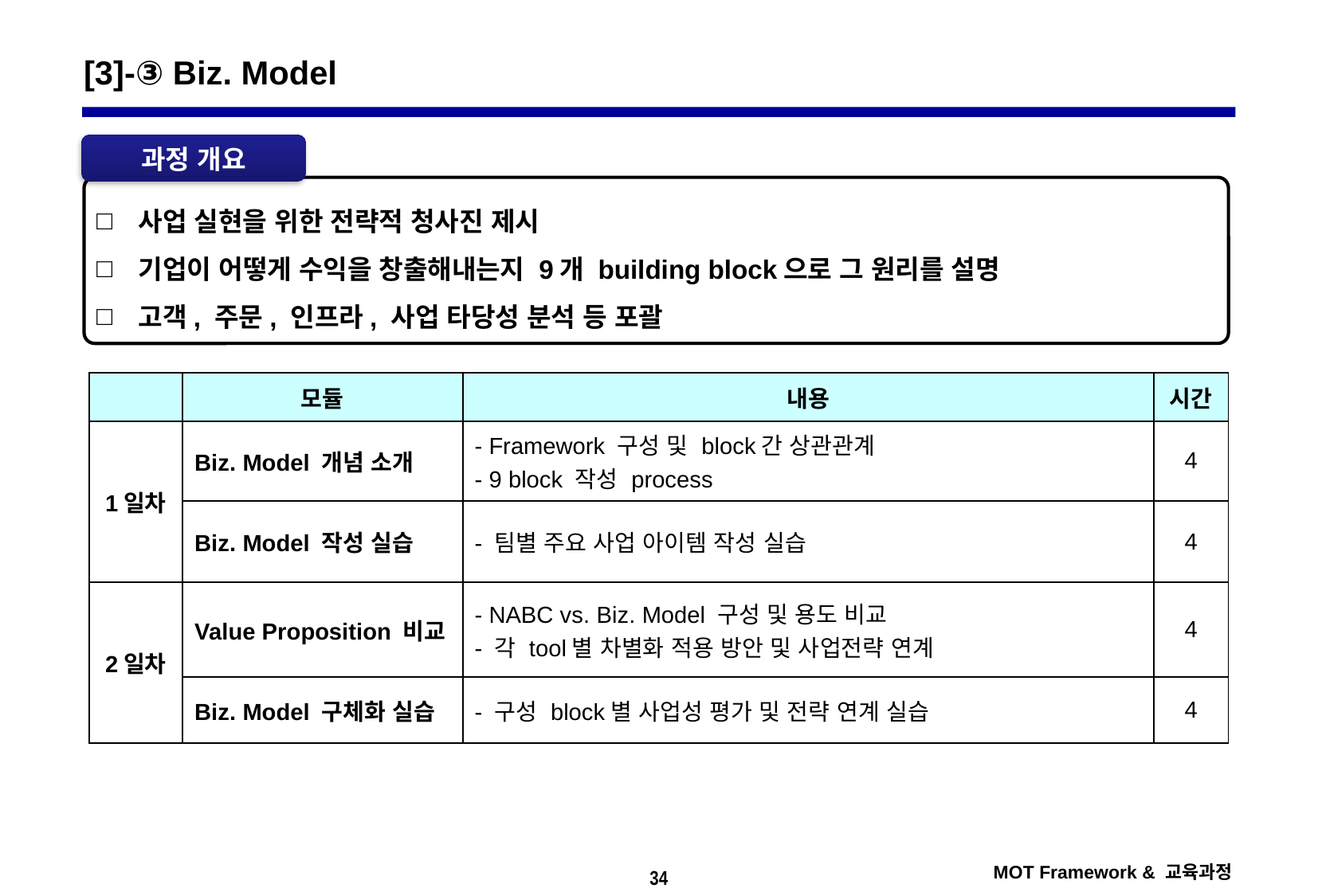

[3]-③ Biz. Model
과정 개요
 사업 실현을 위한 전략적 청사진 제시
 기업이 어떻게 수익을 창출해내는지 9개 building block으로 그 원리를 설명
 고객, 주문, 인프라, 사업 타당성 분석 등 포괄
|  | 모듈 | 내용 | 시간 |
| --- | --- | --- | --- |
| 1일차 | Biz. Model 개념 소개 | - Framework 구성 및 block간 상관관계 - 9 block 작성 process | 4 |
|  | Biz. Model 작성 실습 | - 팀별 주요 사업 아이템 작성 실습 | 4 |
| 2일차 | Value Proposition 비교 | - NABC vs. Biz. Model 구성 및 용도 비교 - 각 tool별 차별화 적용 방안 및 사업전략 연계 | 4 |
|  | Biz. Model 구체화 실습 | - 구성 block별 사업성 평가 및 전략 연계 실습 | 4 |